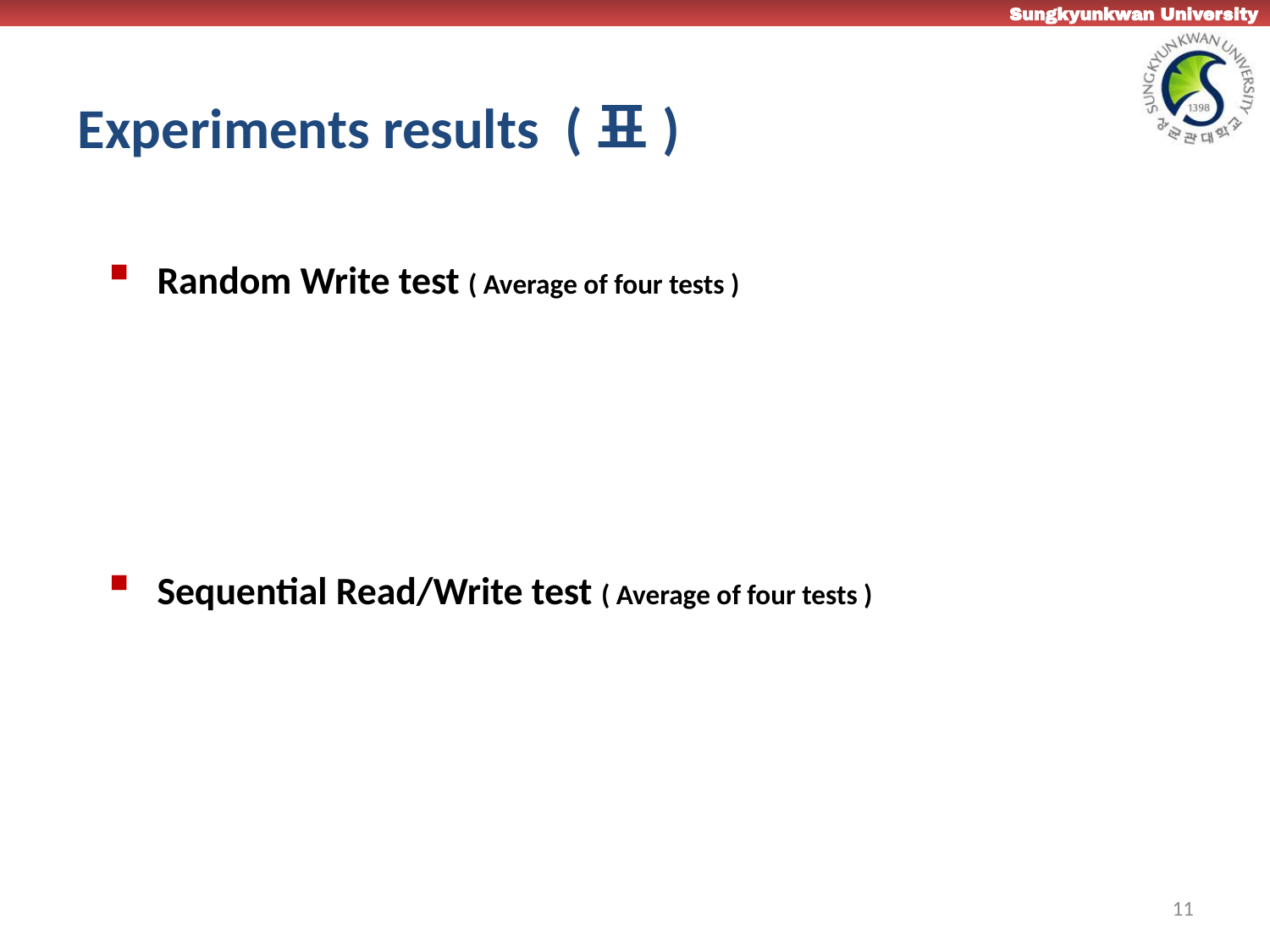

# Experiments results  (표)
Random Write test ( Average of four tests )

Sequential Read/Write test ( Average of four tests )
11